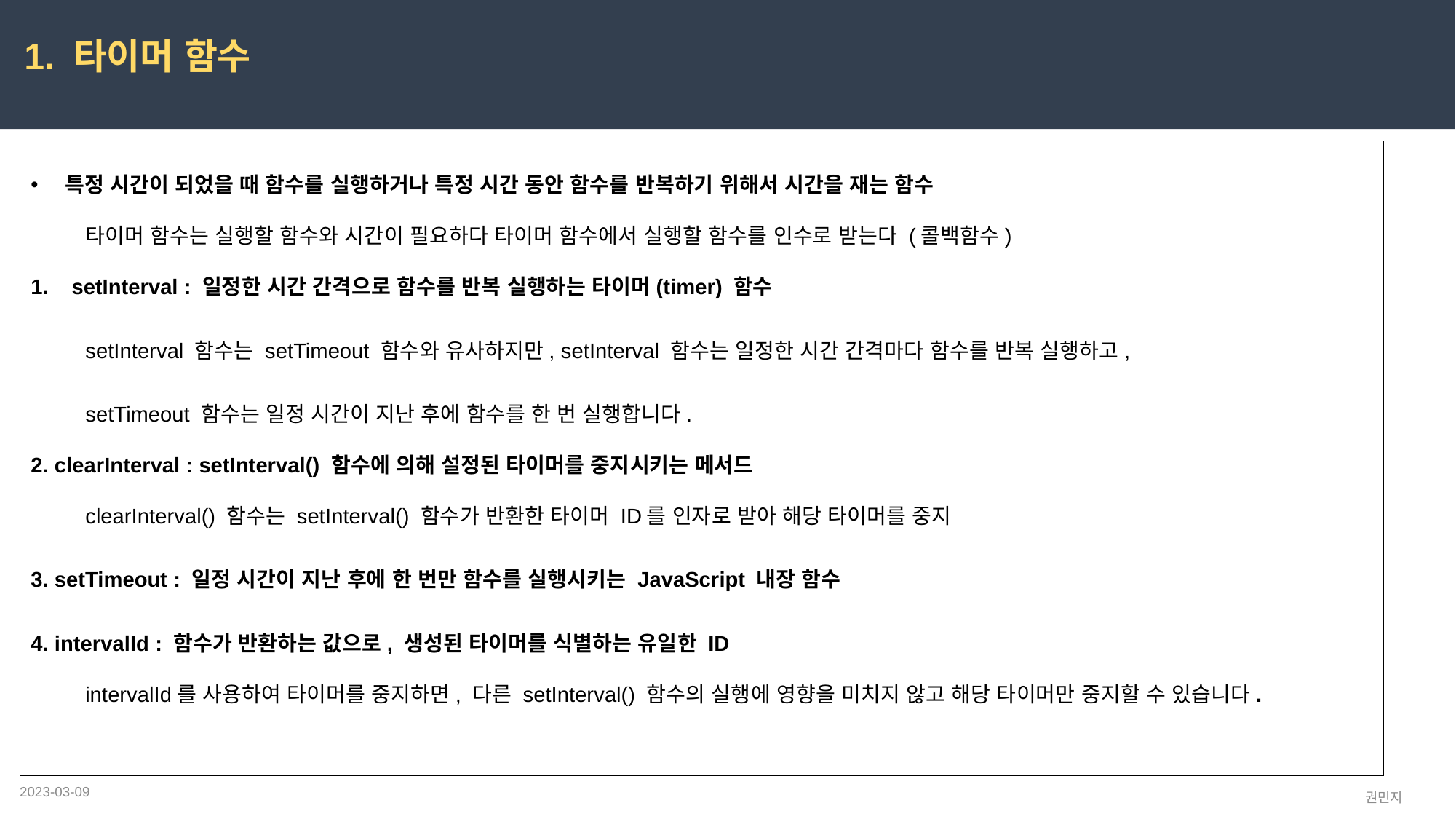

1. 타이머 함수
특정 시간이 되었을 때 함수를 실행하거나 특정 시간 동안 함수를 반복하기 위해서 시간을 재는 함수
타이머 함수는 실행할 함수와 시간이 필요하다 타이머 함수에서 실행할 함수를 인수로 받는다 (콜백함수)
setInterval : 일정한 시간 간격으로 함수를 반복 실행하는 타이머(timer) 함수
setInterval 함수는 setTimeout 함수와 유사하지만, setInterval 함수는 일정한 시간 간격마다 함수를 반복 실행하고,
setTimeout 함수는 일정 시간이 지난 후에 함수를 한 번 실행합니다.
2. clearInterval : setInterval() 함수에 의해 설정된 타이머를 중지시키는 메서드
clearInterval() 함수는 setInterval() 함수가 반환한 타이머 ID를 인자로 받아 해당 타이머를 중지
3. setTimeout : 일정 시간이 지난 후에 한 번만 함수를 실행시키는 JavaScript 내장 함수
4. intervalId : 함수가 반환하는 값으로, 생성된 타이머를 식별하는 유일한 ID
intervalId를 사용하여 타이머를 중지하면, 다른 setInterval() 함수의 실행에 영향을 미치지 않고 해당 타이머만 중지할 수 있습니다.
2023-03-09
권민지